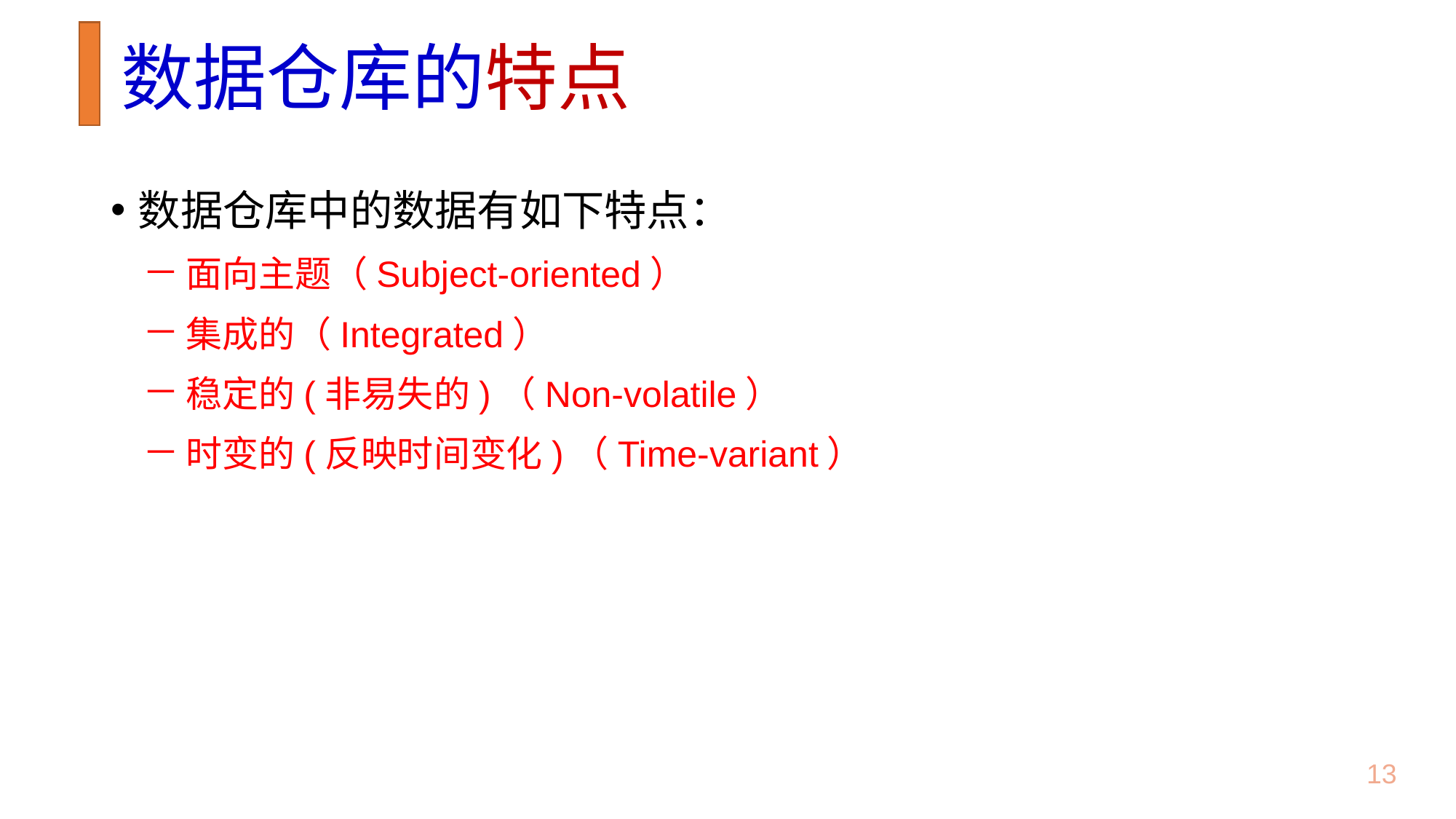

# 数据仓库的特点
数据仓库中的数据有如下特点：
面向主题（Subject-oriented）
集成的（Integrated）
稳定的(非易失的)（Non-volatile）
时变的(反映时间变化)（Time-variant）
13